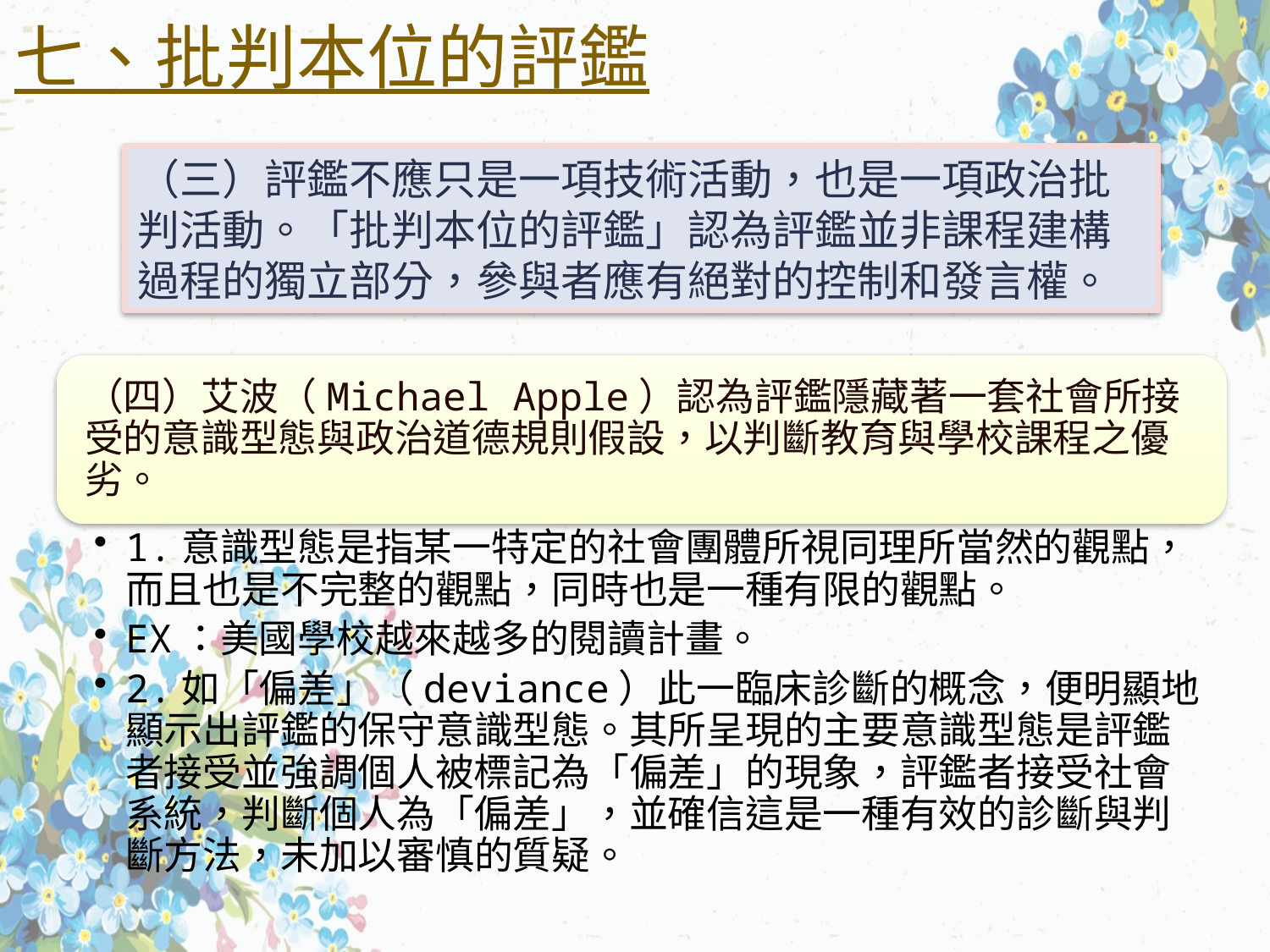

# 七、批判本位的評鑑
（三）評鑑不應只是一項技術活動，也是一項政治批判活動。「批判本位的評鑑」認為評鑑並非課程建構過程的獨立部分，參與者應有絕對的控制和發言權。
（四）艾波（Michael Apple）認為評鑑隱藏著一套社會所接受的意識型態與政治道德規則假設，以判斷教育與學校課程之優劣。
1.意識型態是指某一特定的社會團體所視同理所當然的觀點，而且也是不完整的觀點，同時也是一種有限的觀點。
EX：美國學校越來越多的閱讀計畫。
2.如「偏差」（deviance）此一臨床診斷的概念，便明顯地顯示出評鑑的保守意識型態。其所呈現的主要意識型態是評鑑者接受並強調個人被標記為「偏差」的現象，評鑑者接受社會系統，判斷個人為「偏差」，並確信這是一種有效的診斷與判斷方法，未加以審慎的質疑。